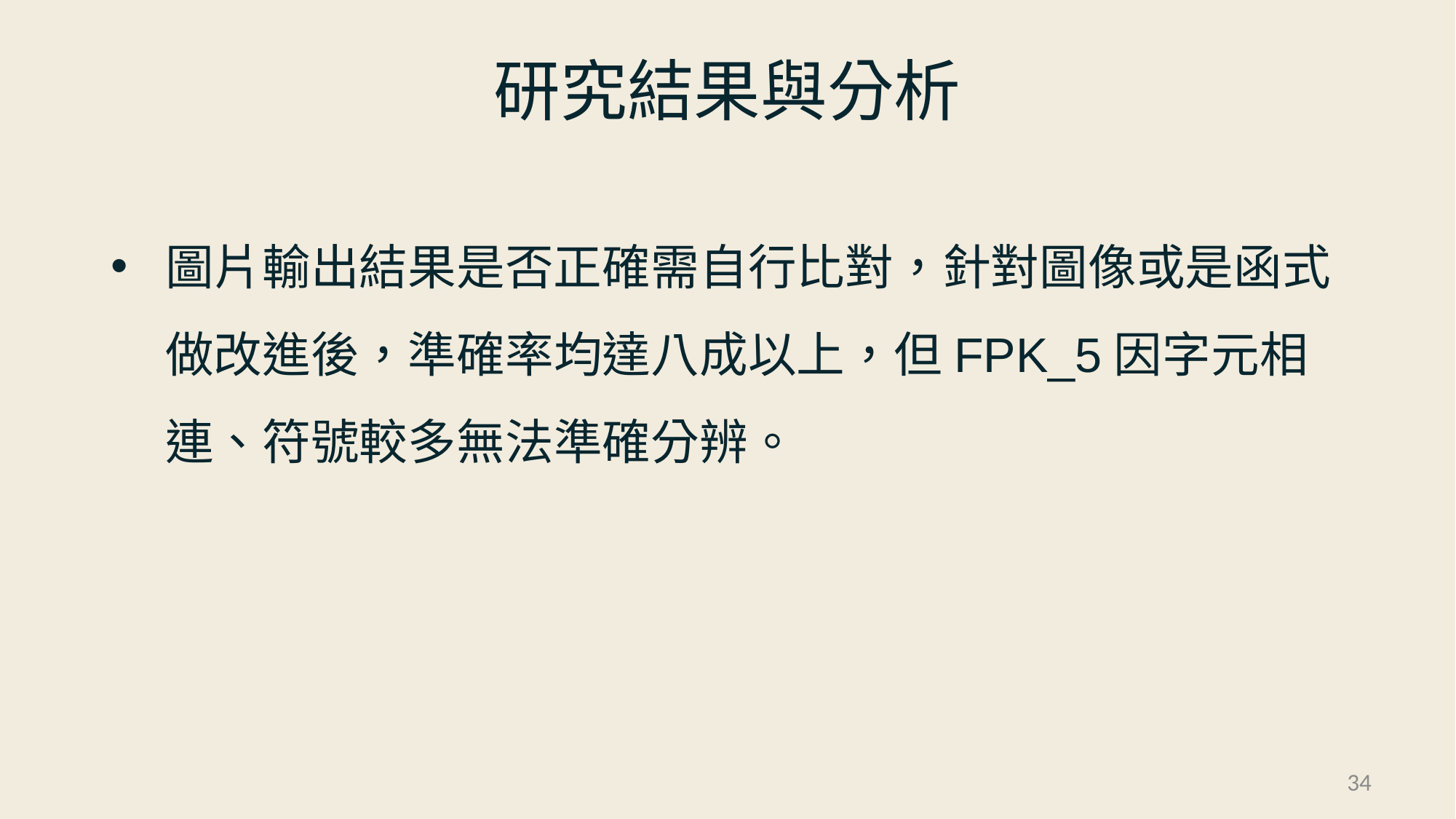

研究結果與分析
圖片輸出結果是否正確需自行比對，針對圖像或是函式做改進後，準確率均達八成以上，但FPK_5因字元相連、符號較多無法準確分辨。

34